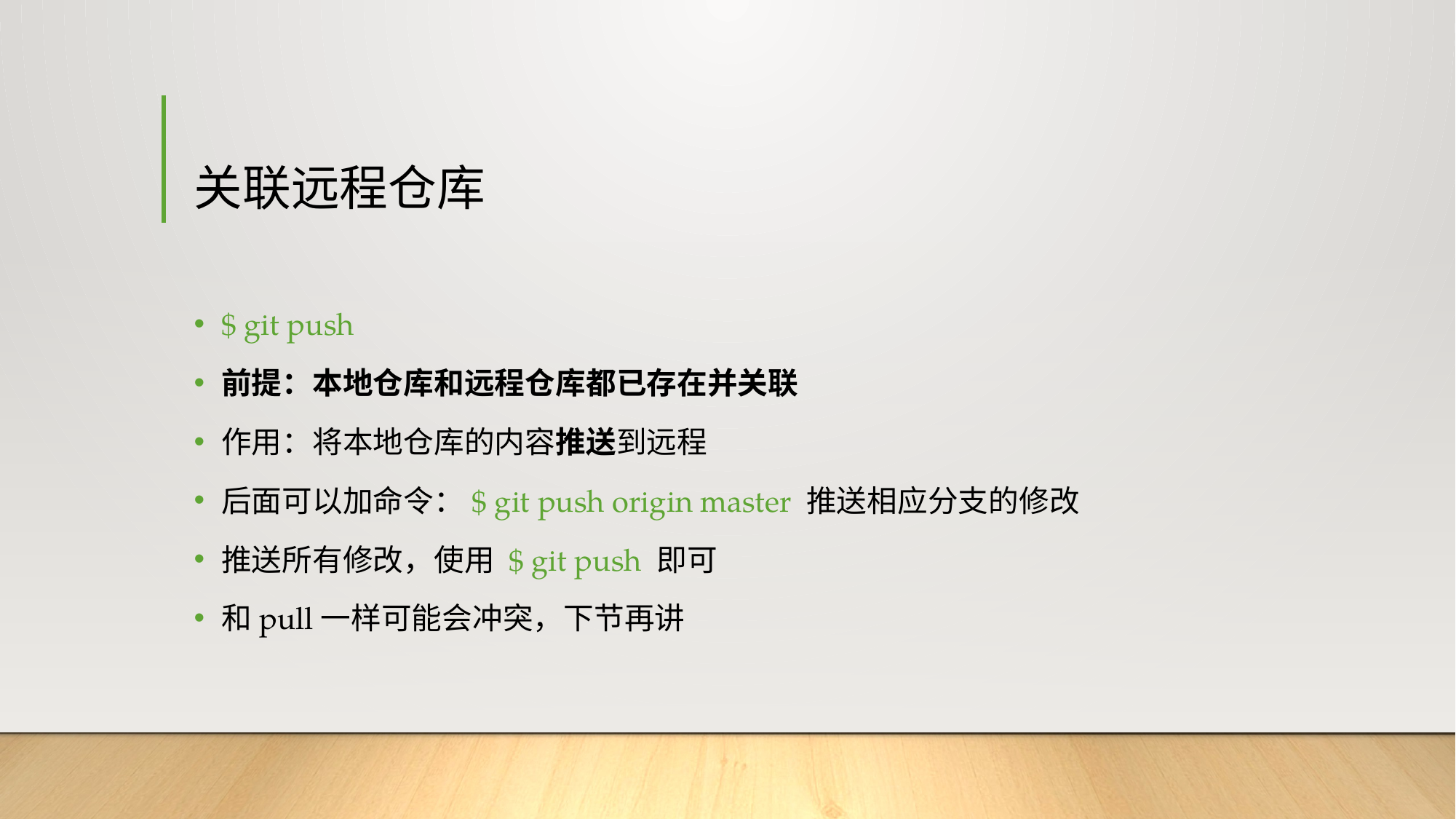

# 关联远程仓库

$ git push
前提：本地仓库和远程仓库都已存在并关联
作用：将本地仓库的内容推送到远程
后面可以加命令：$ git push origin master 推送相应分支的修改
推送所有修改，使用 $ git push 即可
和pull一样可能会冲突，下节再讲